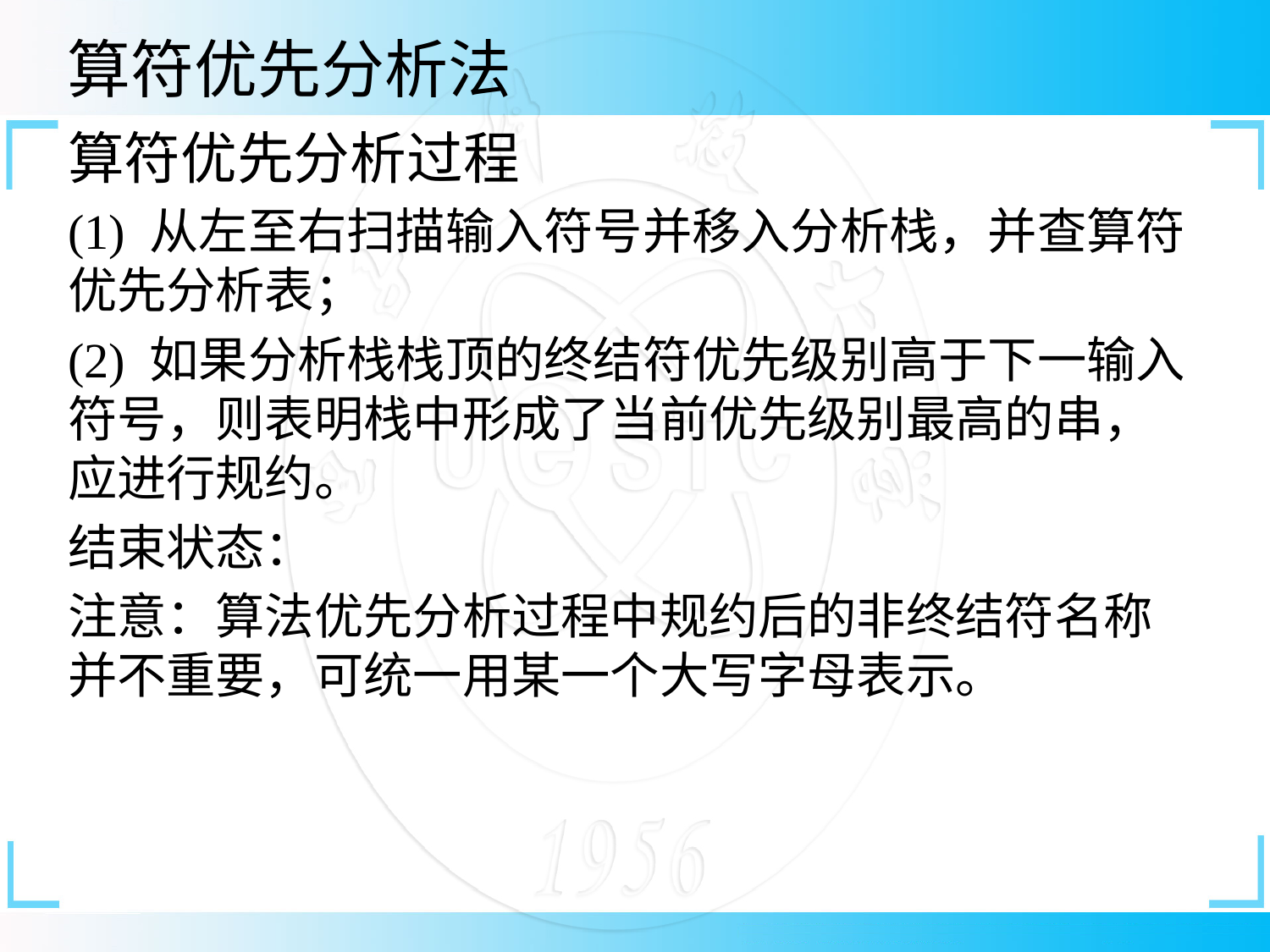

算符优先分析法
算符优先分析过程
(1) 从左至右扫描输入符号并移入分析栈，并查算符优先分析表；
(2) 如果分析栈栈顶的终结符优先级别高于下一输入符号，则表明栈中形成了当前优先级别最高的串，应进行规约。
结束状态：
注意：算法优先分析过程中规约后的非终结符名称并不重要，可统一用某一个大写字母表示。